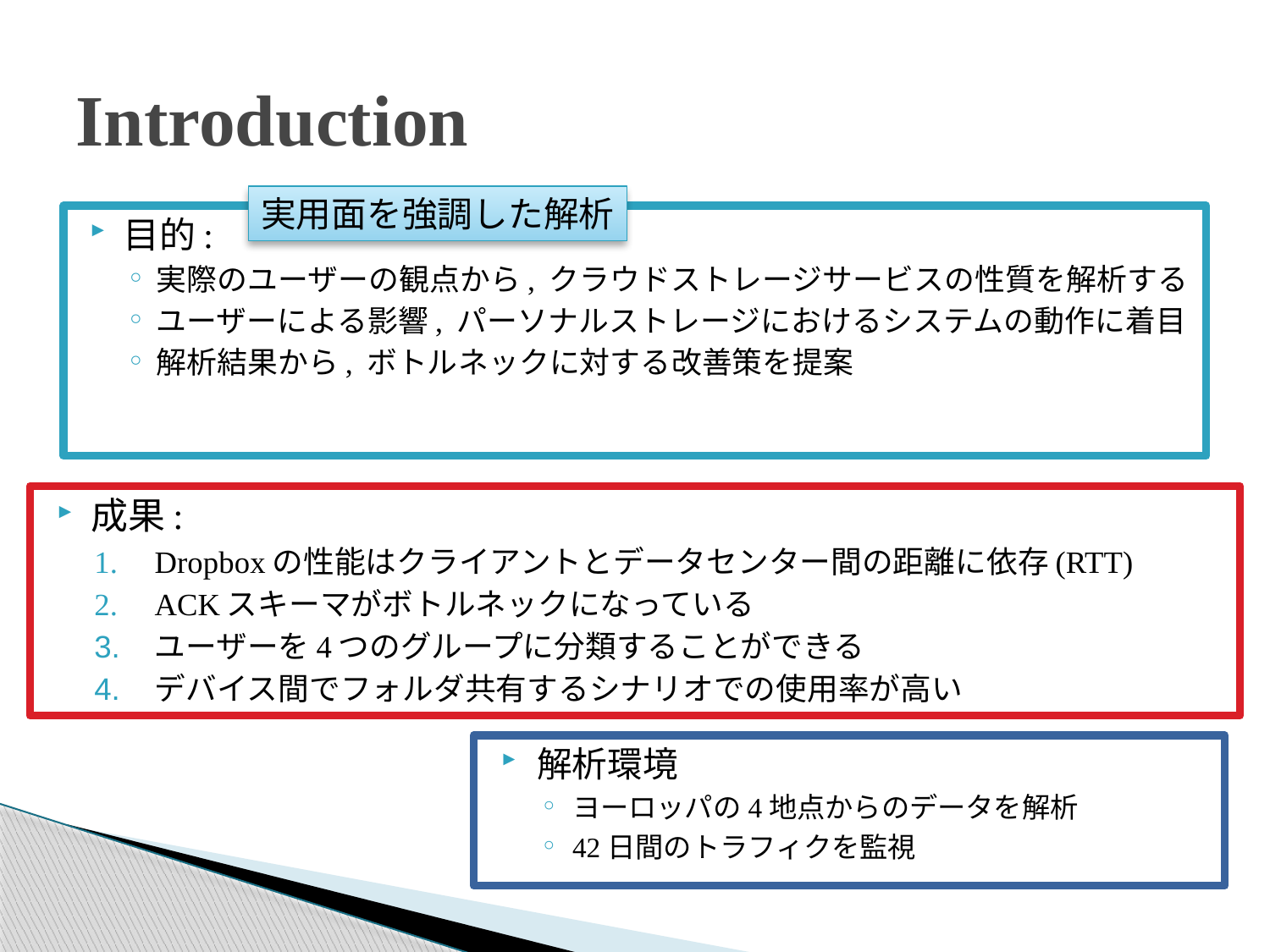

# Introduction
実用面を強調した解析
目的:
実際のユーザーの観点から, クラウドストレージサービスの性質を解析する
ユーザーによる影響, パーソナルストレージにおけるシステムの動作に着目
解析結果から, ボトルネックに対する改善策を提案
成果:
Dropboxの性能はクライアントとデータセンター間の距離に依存(RTT)
ACKスキーマがボトルネックになっている
ユーザーを4つのグループに分類することができる
デバイス間でフォルダ共有するシナリオでの使用率が高い

解析環境
ヨーロッパの4地点からのデータを解析
42日間のトラフィクを監視